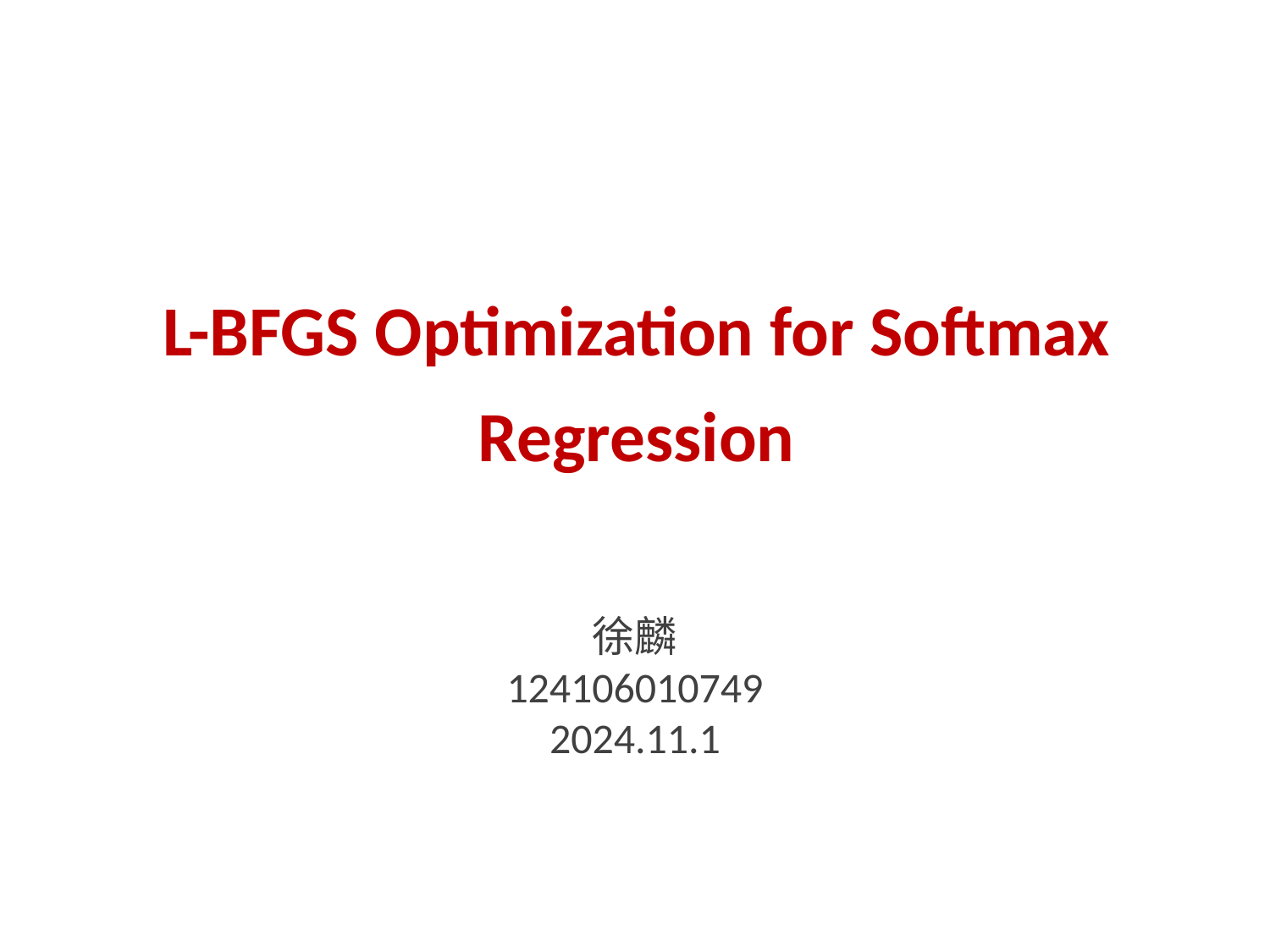

# L-BFGS Optimization for Softmax Regression
徐麟
124106010749
2024.11.1